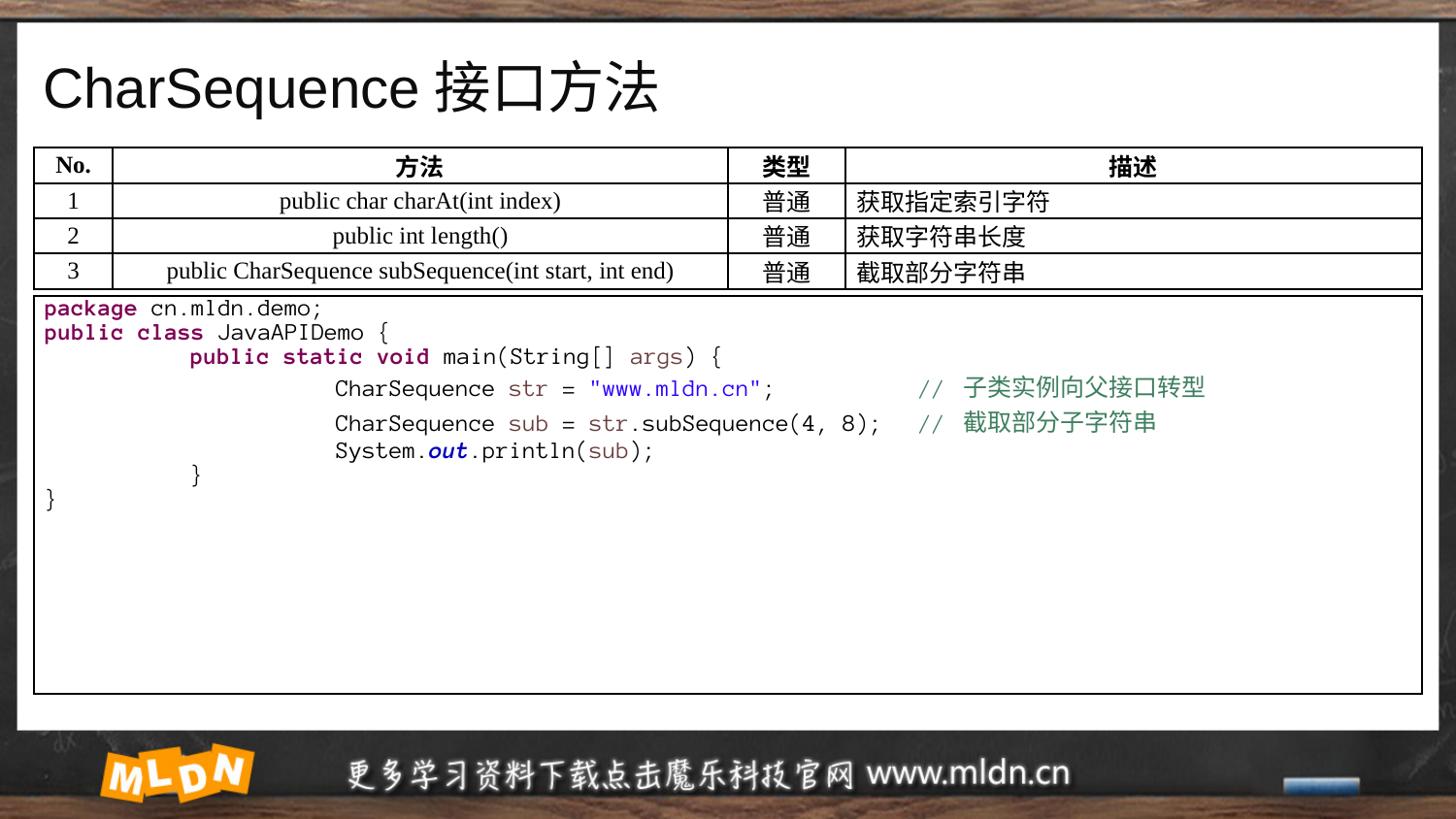

# CharSequence接口方法
| No. | 方法 | 类型 | 描述 |
| --- | --- | --- | --- |
| 1 | public char charAt​(int index) | 普通 | 获取指定索引字符 |
| 2 | public int length​() | 普通 | 获取字符串长度 |
| 3 | public CharSequence subSequence​(int start, int end) | 普通 | 截取部分字符串 |
| package cn.mldn.demo; public class JavaAPIDemo { public static void main(String[] args) { CharSequence str = "www.mldn.cn"; // 子类实例向父接口转型 CharSequence sub = str.subSequence(4, 8); // 截取部分子字符串 System.out.println(sub); } } |
| --- |